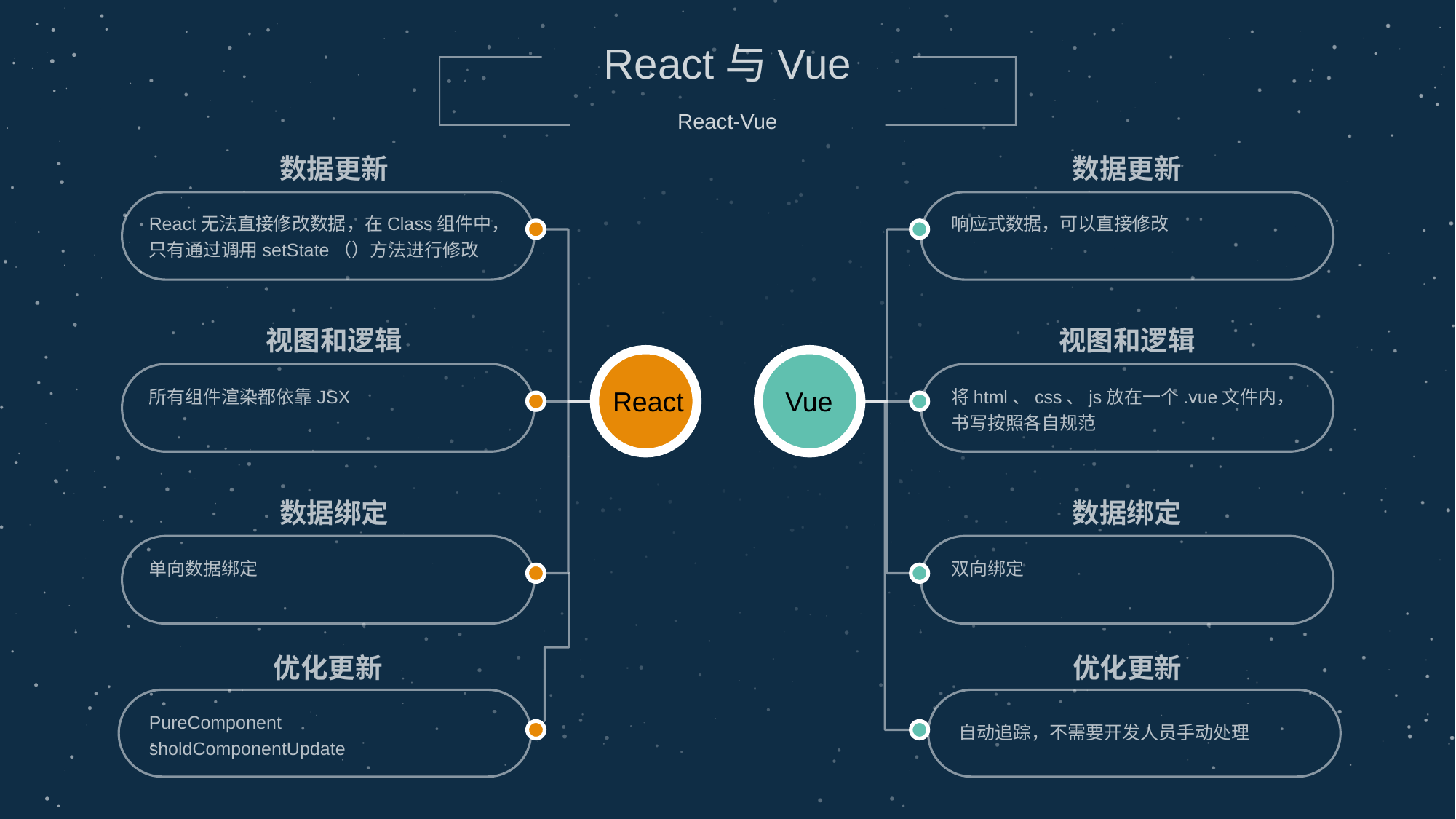

React与Vue

React-Vue
数据更新
数据更新

React无法直接修改数据，在Class组件中，只有通过调用setState（）方法进行修改
响应式数据，可以直接修改

视图和逻辑
视图和逻辑

所有组件渲染都依靠JSX
将html、css、js放在一个.vue文件内，
书写按照各自规范

数据绑定
数据绑定

单向数据绑定
双向绑定

React
Vue
优化更新
优化更新

PureComponent
sholdComponentUpdate
自动追踪，不需要开发人员手动处理